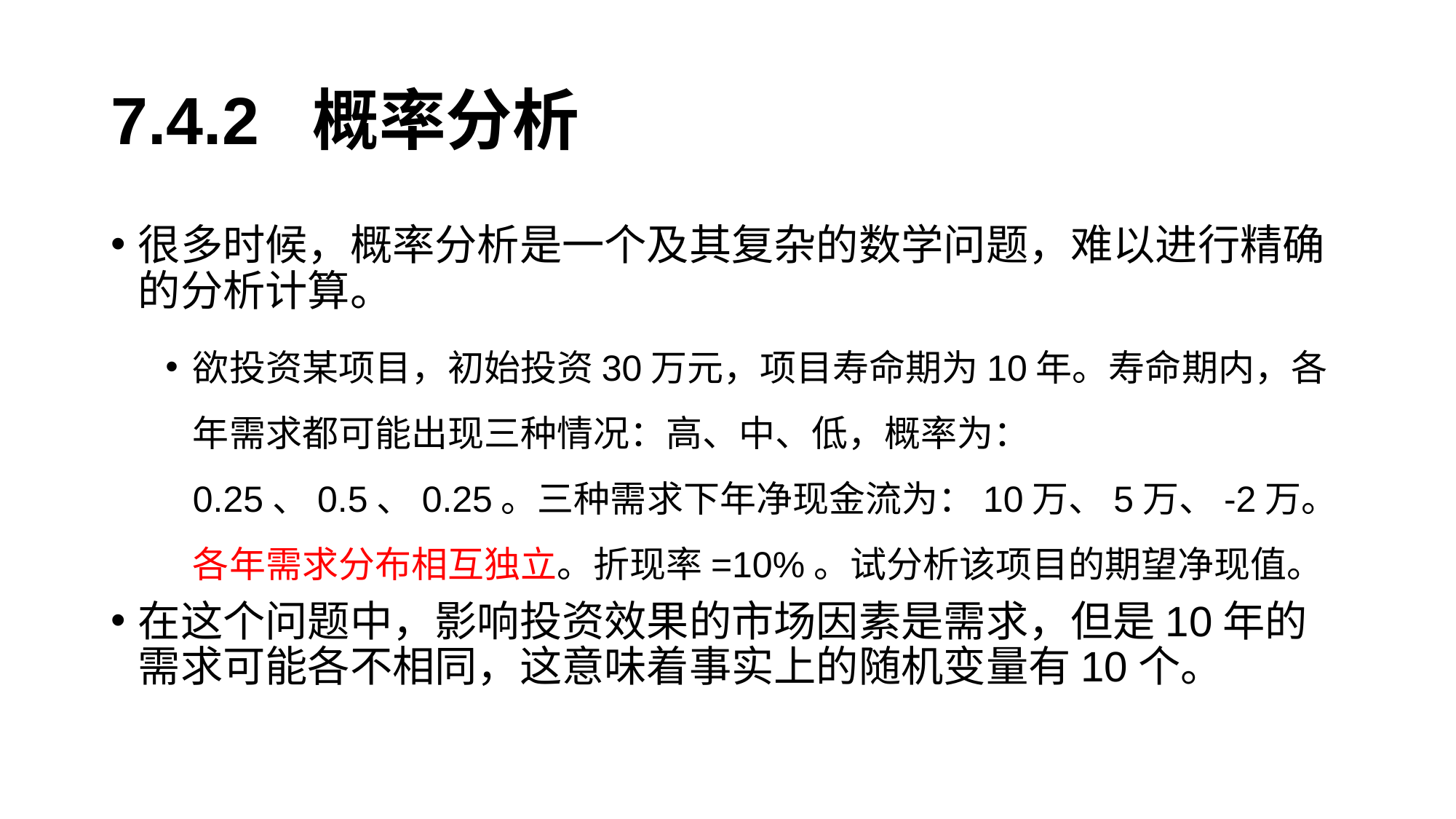

# 7.4.2  概率分析
很多时候，概率分析是一个及其复杂的数学问题，难以进行精确的分析计算。
欲投资某项目，初始投资30万元，项目寿命期为10年。寿命期内，各年需求都可能出现三种情况：高、中、低，概率为：0.25、0.5、0.25。三种需求下年净现金流为：10万、5万、-2万。各年需求分布相互独立。折现率=10%。试分析该项目的期望净现值。
在这个问题中，影响投资效果的市场因素是需求，但是10年的需求可能各不相同，这意味着事实上的随机变量有10个。